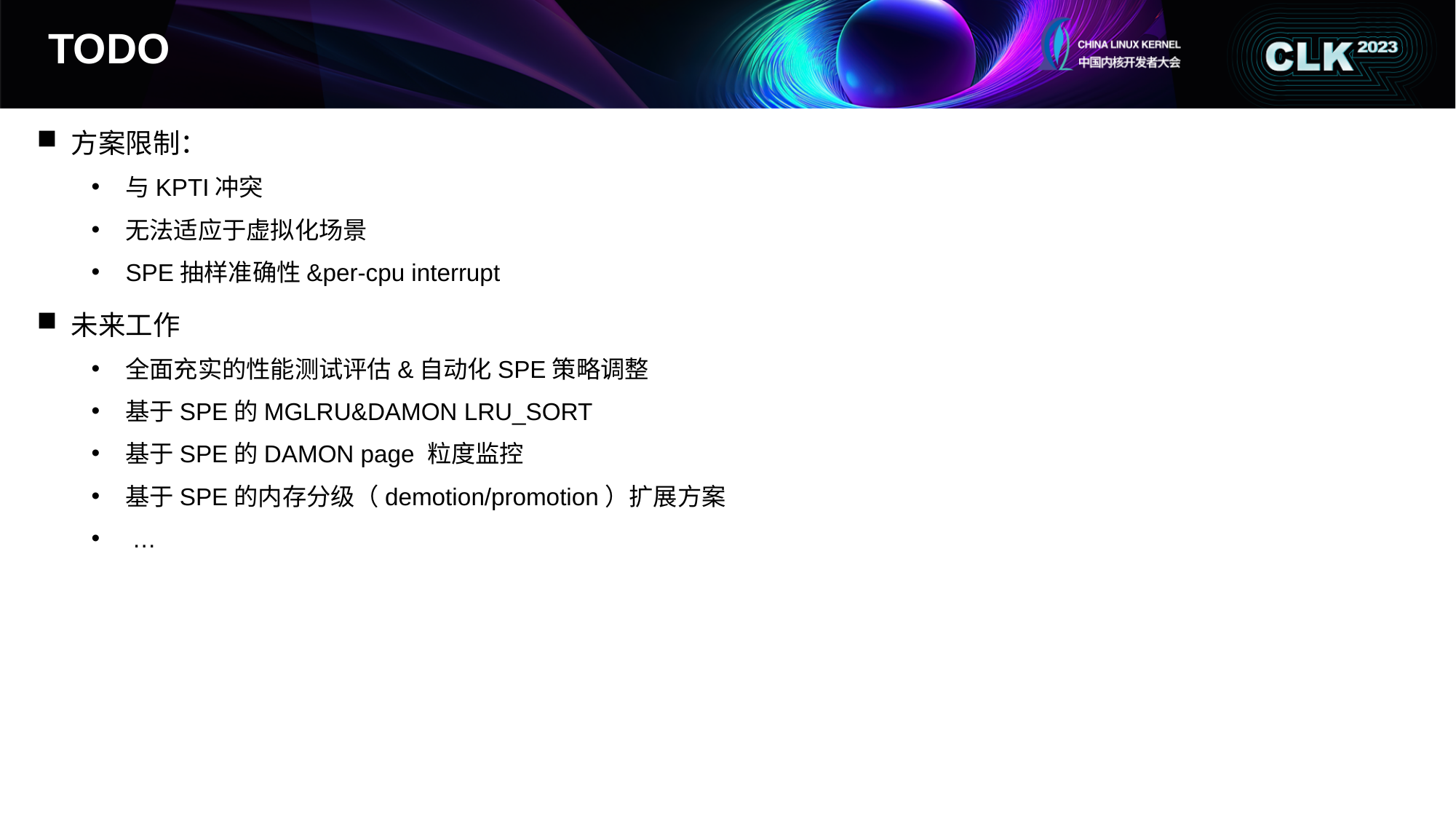

TODO

方案限制：
与KPTI冲突
无法适应于虚拟化场景
SPE抽样准确性&per-cpu interrupt
未来工作
全面充实的性能测试评估&自动化SPE策略调整
基于SPE的MGLRU&DAMON LRU_SORT
基于SPE的DAMON page 粒度监控
基于SPE的内存分级（demotion/promotion）扩展方案
 …